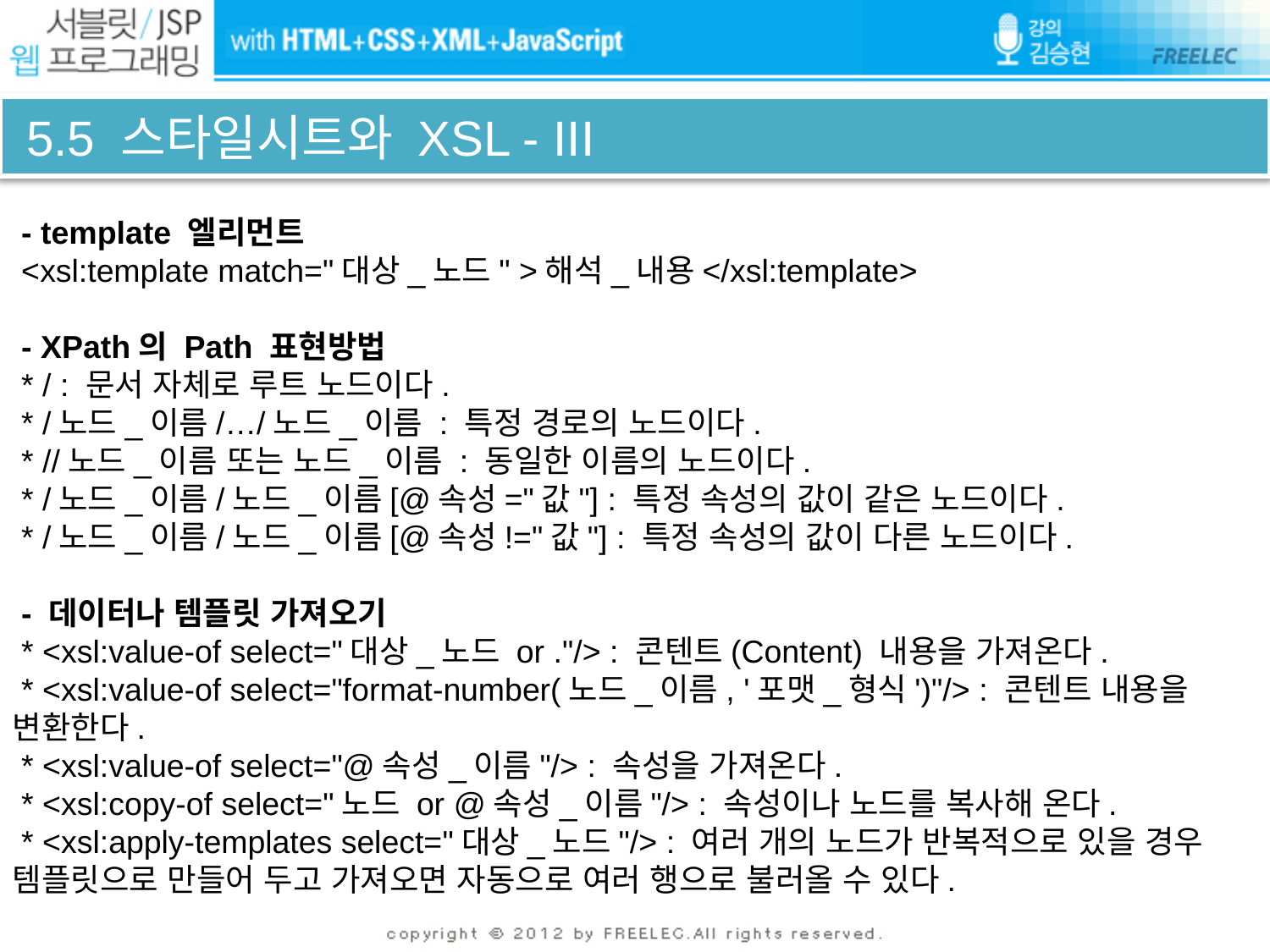

# 5.5 스타일시트와 XSL - III
 - template 엘리먼트
 <xsl:template match="대상_노드" >해석_내용</xsl:template>

 - XPath의 Path 표현방법
 * / : 문서 자체로 루트 노드이다.
 * /노드_이름/…/노드_이름 : 특정 경로의 노드이다.
 * //노드_이름 또는 노드_이름 : 동일한 이름의 노드이다.
 * /노드_이름/노드_이름[@속성="값"] : 특정 속성의 값이 같은 노드이다.
 * /노드_이름/노드_이름[@속성!="값"] : 특정 속성의 값이 다른 노드이다.

 - 데이터나 템플릿 가져오기
 * <xsl:value-of select="대상_노드 or ."/> : 콘텐트(Content) 내용을 가져온다.
 * <xsl:value-of select="format-number(노드_이름, '포맷_형식')"/> : 콘텐트 내용을 변환한다.
 * <xsl:value-of select="@속성_이름"/> : 속성을 가져온다.
 * <xsl:copy-of select="노드 or @속성_이름"/> : 속성이나 노드를 복사해 온다.
 * <xsl:apply-templates select="대상_노드"/> : 여러 개의 노드가 반복적으로 있을 경우 템플릿으로 만들어 두고 가져오면 자동으로 여러 행으로 불러올 수 있다.